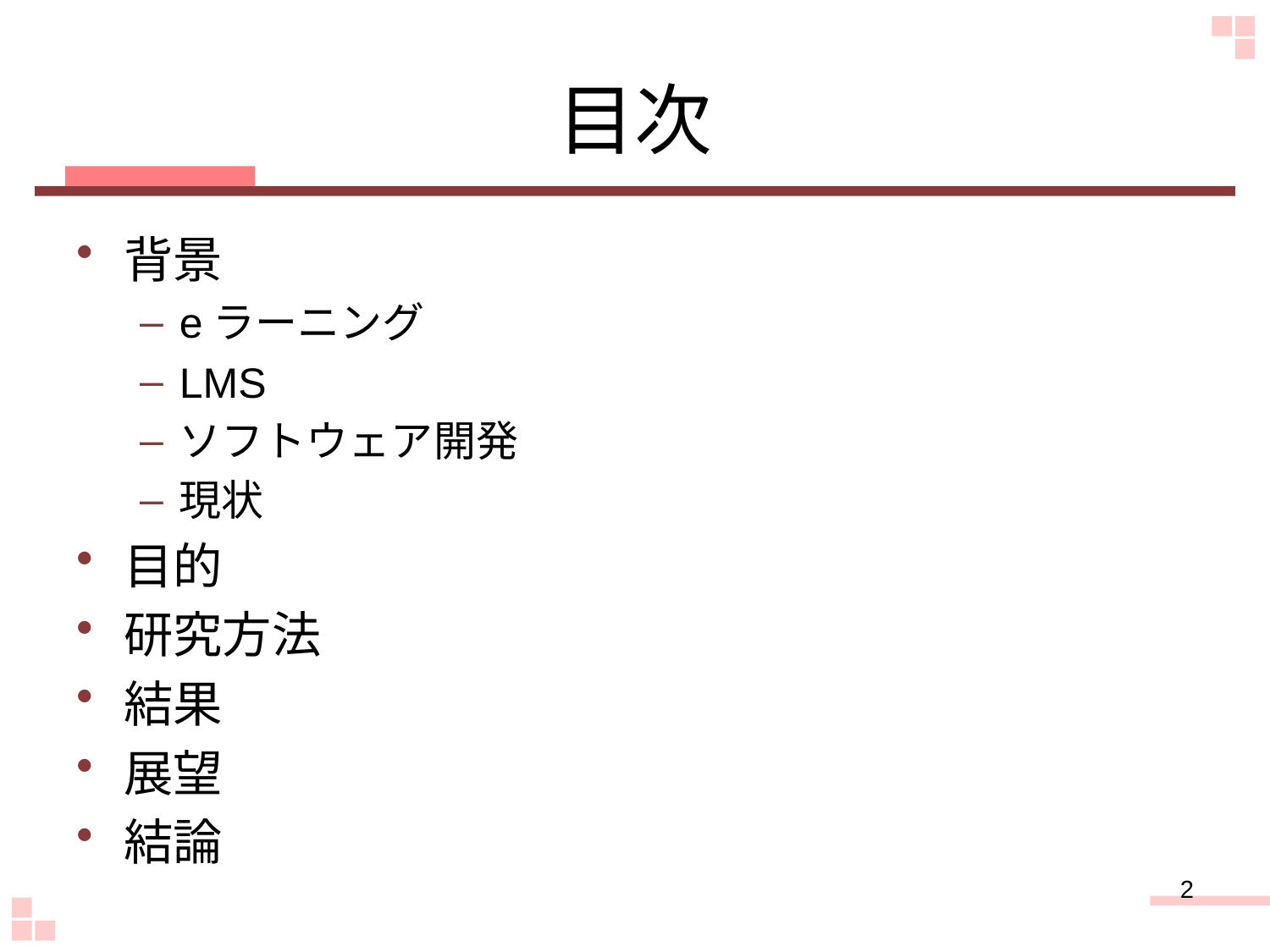

# 目次
背景
eラーニング
LMS
ソフトウェア開発
現状
目的
研究方法
結果
展望
結論
2